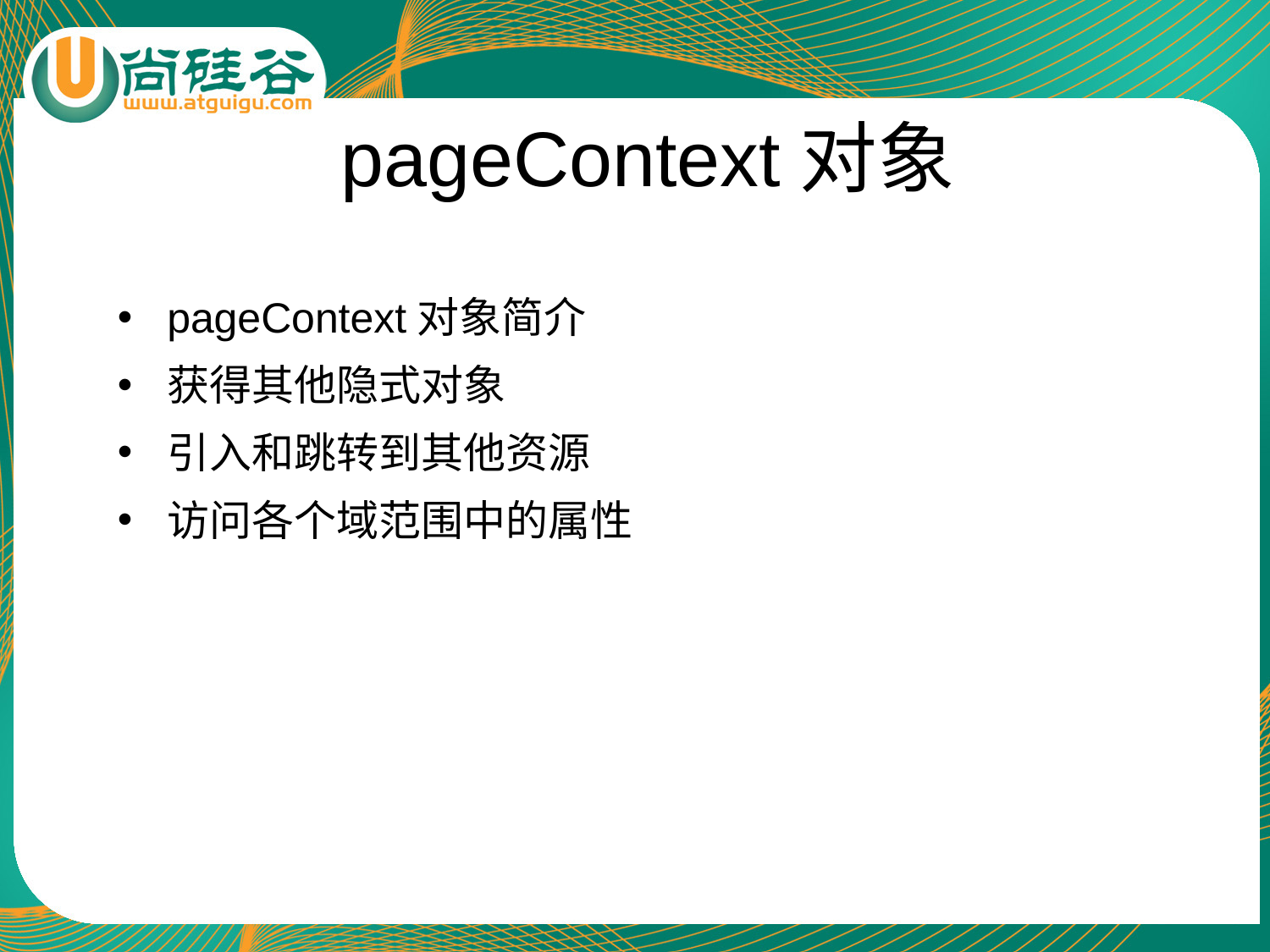

# pageContext对象
pageContext对象简介
获得其他隐式对象
引入和跳转到其他资源
访问各个域范围中的属性